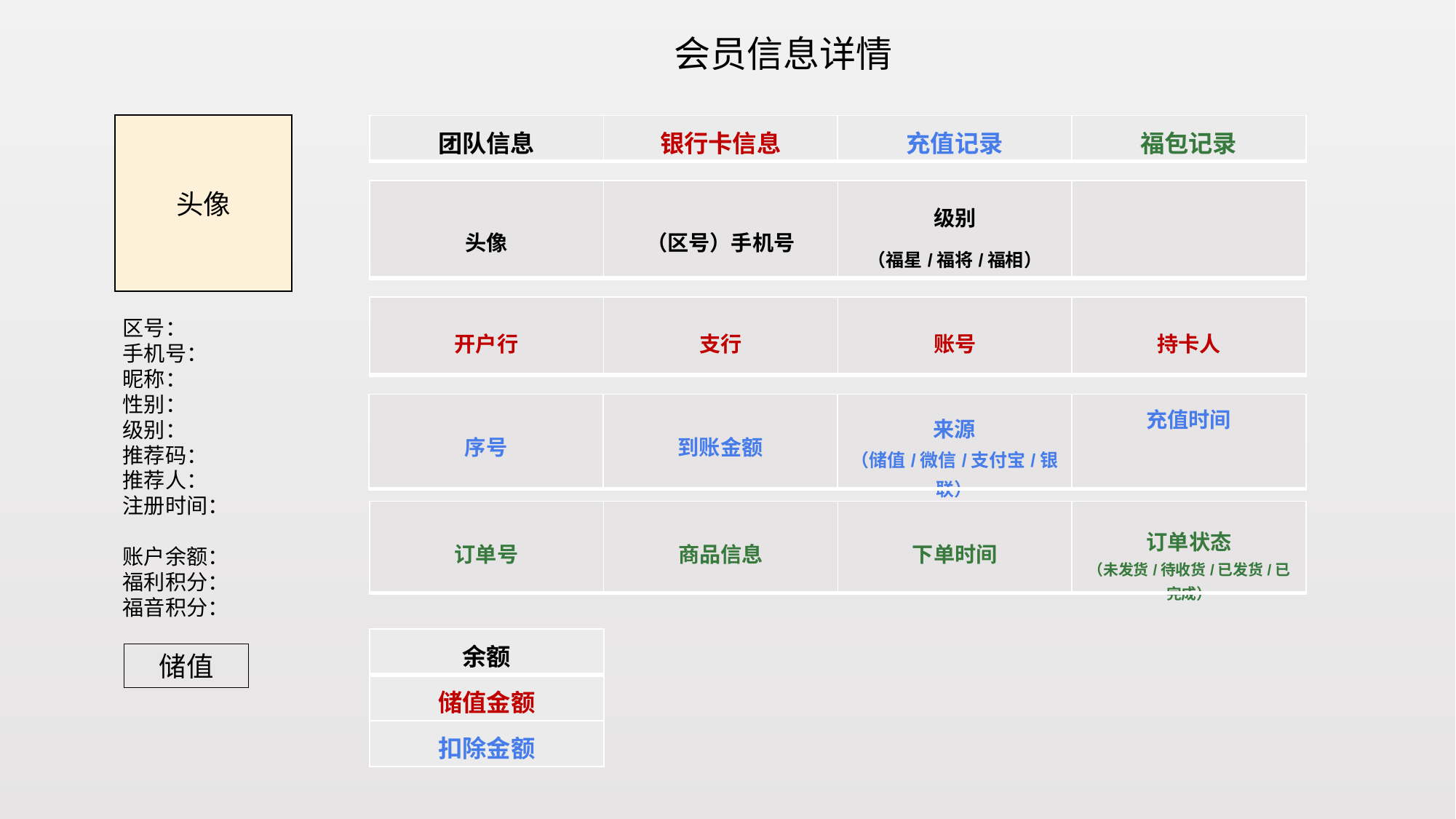

会员信息详情
头像
| 团队信息 | 银行卡信息 | 充值记录 | 福包记录 |
| --- | --- | --- | --- |
| 头像 | （区号）手机号 | 级别 （福星/福将/福相） |  |
| --- | --- | --- | --- |
| 开户行 | 支行 | 账号 | 持卡人 |
| --- | --- | --- | --- |
区号：
手机号：
昵称：
性别：
级别：
推荐码：
推荐人：
注册时间：

账户余额：
福利积分：
福音积分：
| 序号 | 到账金额 | 来源 （储值/微信/支付宝/银联） | 充值时间 |
| --- | --- | --- | --- |
| 订单号 | 商品信息 | 下单时间 | 订单状态 （未发货/待收货/已发货/已完成） |
| --- | --- | --- | --- |
| 余额 |
| --- |
| 储值金额 |
| 扣除金额 |
储值